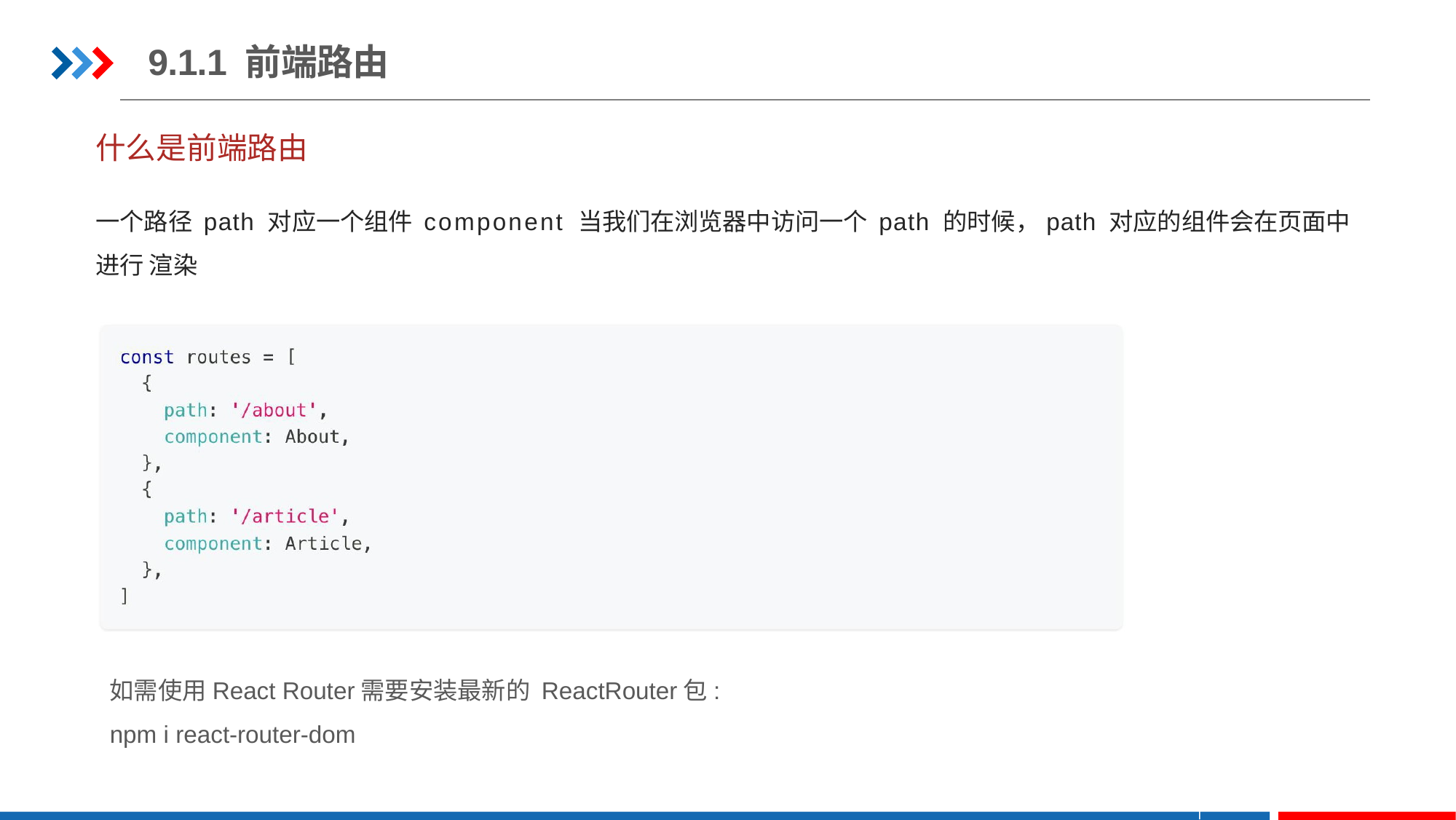

9.1.1 前端路由
什么是前端路由
一个路径 path 对应一个组件 component 当我们在浏览器中访问一个 path 的时候，path 对应的组件会在页面中进行 渲染

如需使用React Router需要安装最新的 ReactRouter包:
npm i react-router-dom